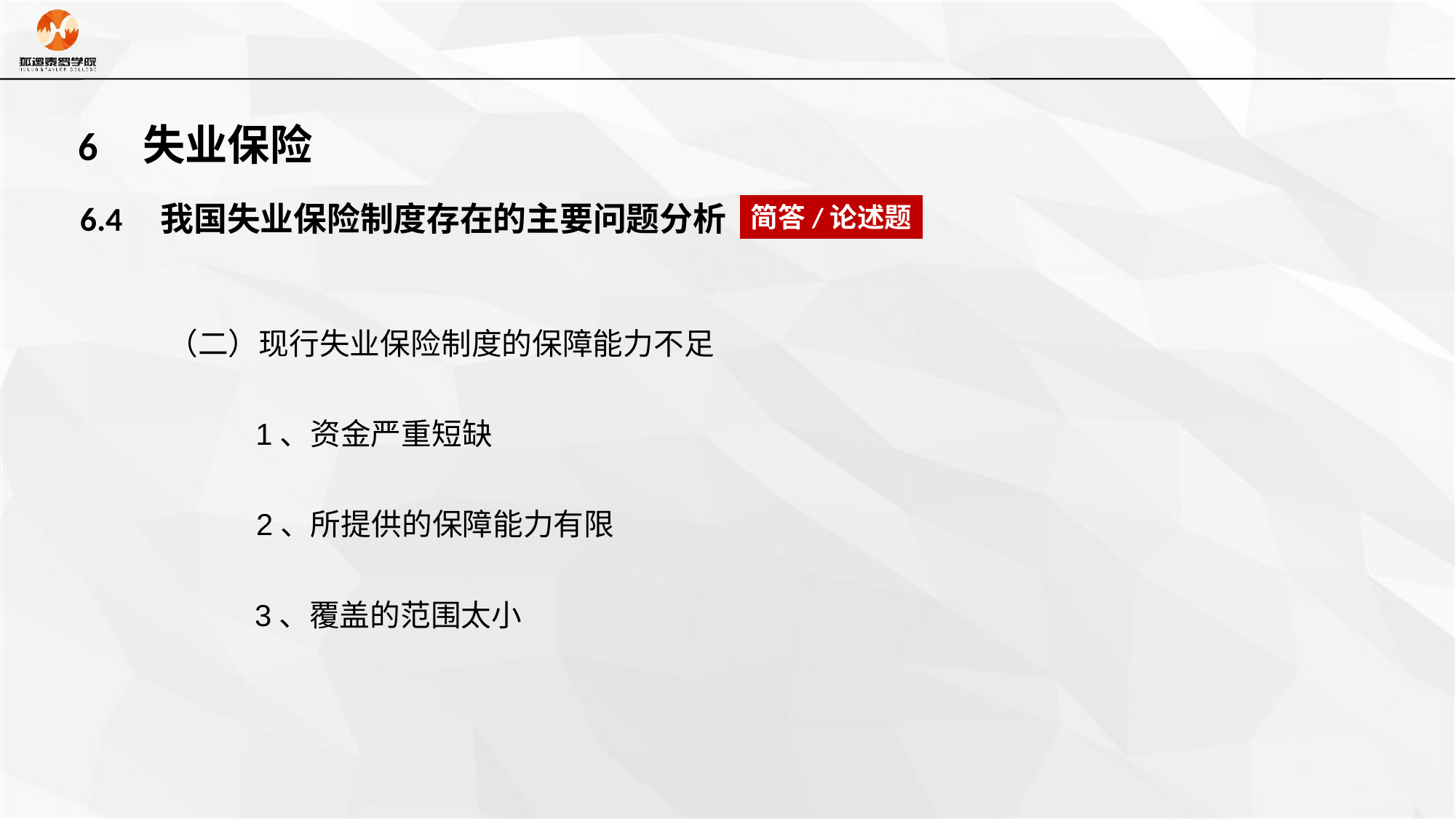

6    失业保险
6.4    我国失业保险制度存在的主要问题分析
简答/论述题
（二）现行失业保险制度的保障能力不足
1、资金严重短缺
2、所提供的保障能力有限
3、覆盖的范围太小